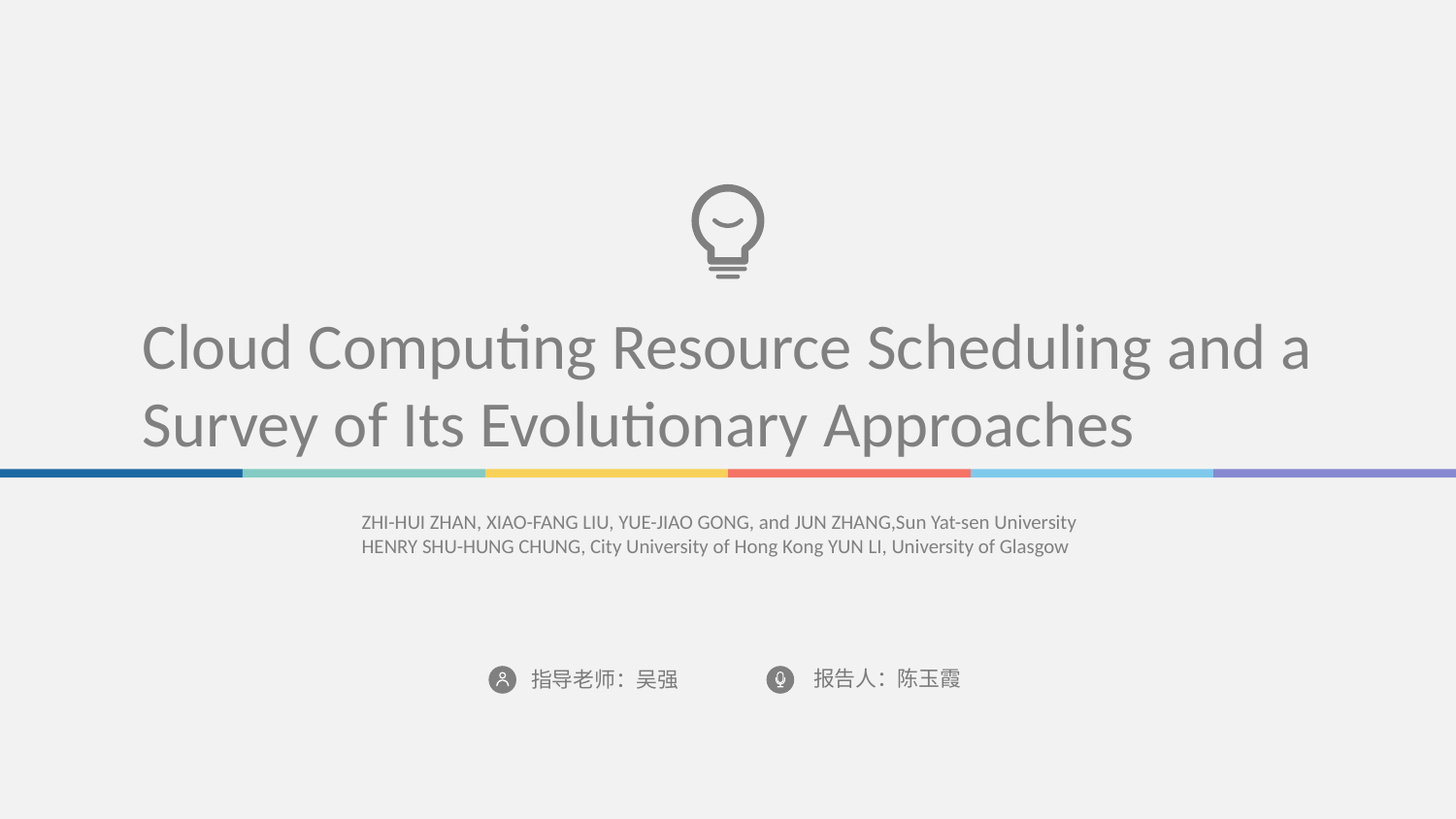

Cloud Computing Resource Scheduling and a Survey of Its Evolutionary Approaches

ZHI-HUI ZHAN, XIAO-FANG LIU, YUE-JIAO GONG, and JUN ZHANG,Sun Yat-sen University
HENRY SHU-HUNG CHUNG, City University of Hong Kong YUN LI, University of Glasgow
报告人：陈玉霞
指导老师：吴强